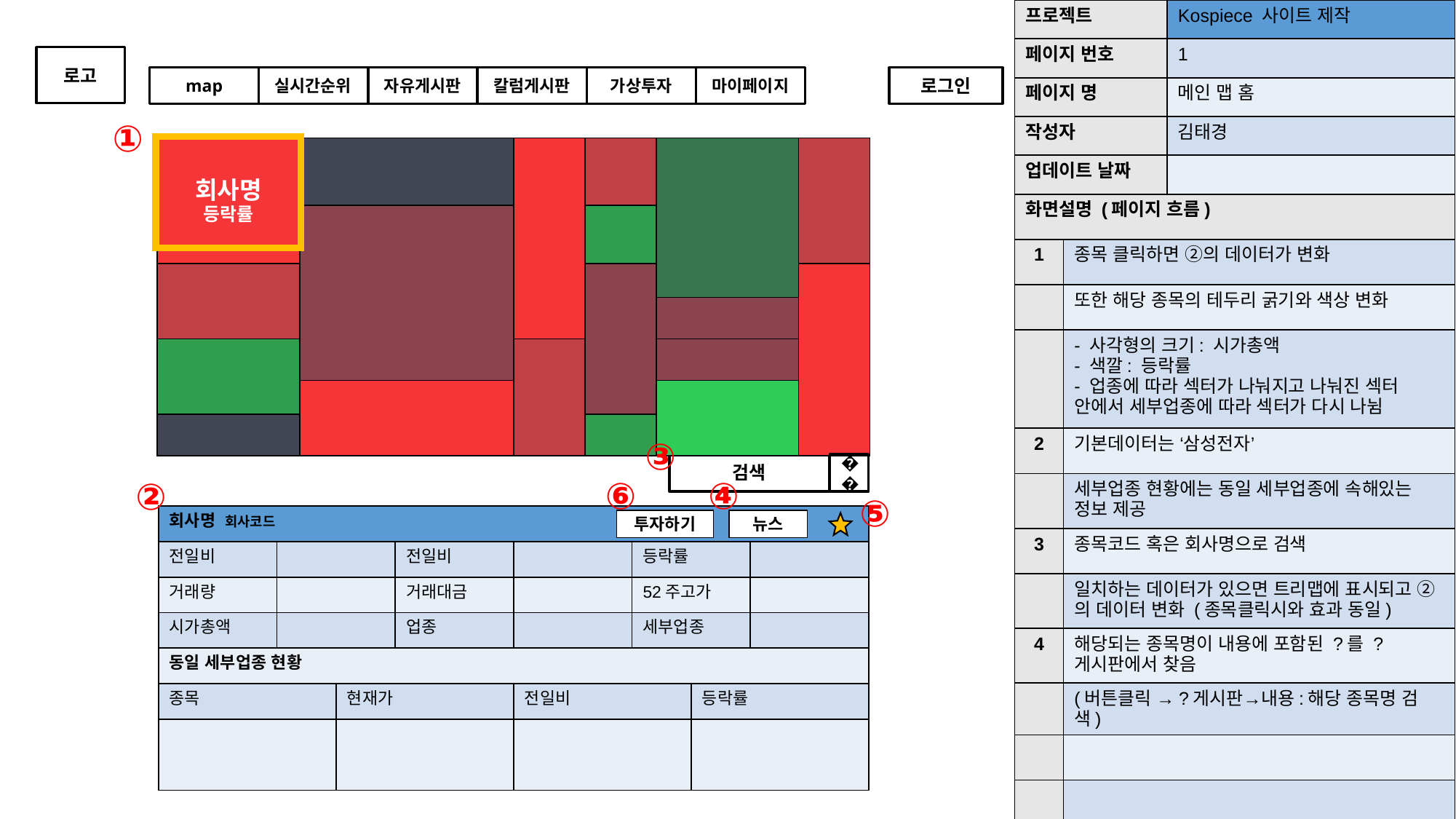

| 프로젝트 | Kospiece 사이트 제작 |
| --- | --- |
| 페이지 번호 | 1 |
| 페이지 명 | 메인 맵 홈 |
| 작성자 | 김태경 |
| 업데이트 날짜 |  |
로고
map
실시간순위
자유게시판
칼럼게시판
가상투자
마이페이지
로그인
①

| 회사명 등락률 |  |  |  |  |  |
| --- | --- | --- | --- | --- | --- |
|  |  |  |  |  |  |
|  |  |  |  |  |  |
|  |  |  |  |  |  |
|  |  |  |  |  |  |
|  |  |  |  |  |  |
|  |  |  |  |  |  |
| 화면설명 (페이지 흐름) |  |
| --- | --- |
| 1 | 종목 클릭하면 ②의 데이터가 변화 |
|  | 또한 해당 종목의 테두리 굵기와 색상 변화 |
|  | - 사각형의 크기: 시가총액 - 색깔: 등락률 - 업종에 따라 섹터가 나눠지고 나눠진 섹터 안에서 세부업종에 따라 섹터가 다시 나뉨 |
| 2 | 기본데이터는 ‘삼성전자’ |
|  | 세부업종 현황에는 동일 세부업종에 속해있는 정보 제공 |
| 3 | 종목코드 혹은 회사명으로 검색 |
|  | 일치하는 데이터가 있으면 트리맵에 표시되고 ②의 데이터 변화 (종목클릭시와 효과 동일) |
| 4 | 해당되는 종목명이 내용에 포함된 ?를 ?게시판에서 찾음 |
|  | (버튼클릭 →?게시판→내용:해당 종목명 검색) |
|  |  |
|  |  |
③
검색
🔍
⑥
④
②
⑤
| 회사명 회사코드 |  |  |  |  |  |  |  |
| --- | --- | --- | --- | --- | --- | --- | --- |
| 전일비 |  |  | 전일비 |  | 등락률 |  |  |
| 거래량 |  |  | 거래대금 |  | 52주고가 |  |  |
| 시가총액 |  |  | 업종 |  | 세부업종 |  |  |
| 동일 세부업종 현황 |  |  |  |  |  |  |  |
| 종목 |  | 현재가 |  | 전일비 |  | 등락률 |  |
|  |  |  |  |  |  |  |  |
투자하기
뉴스